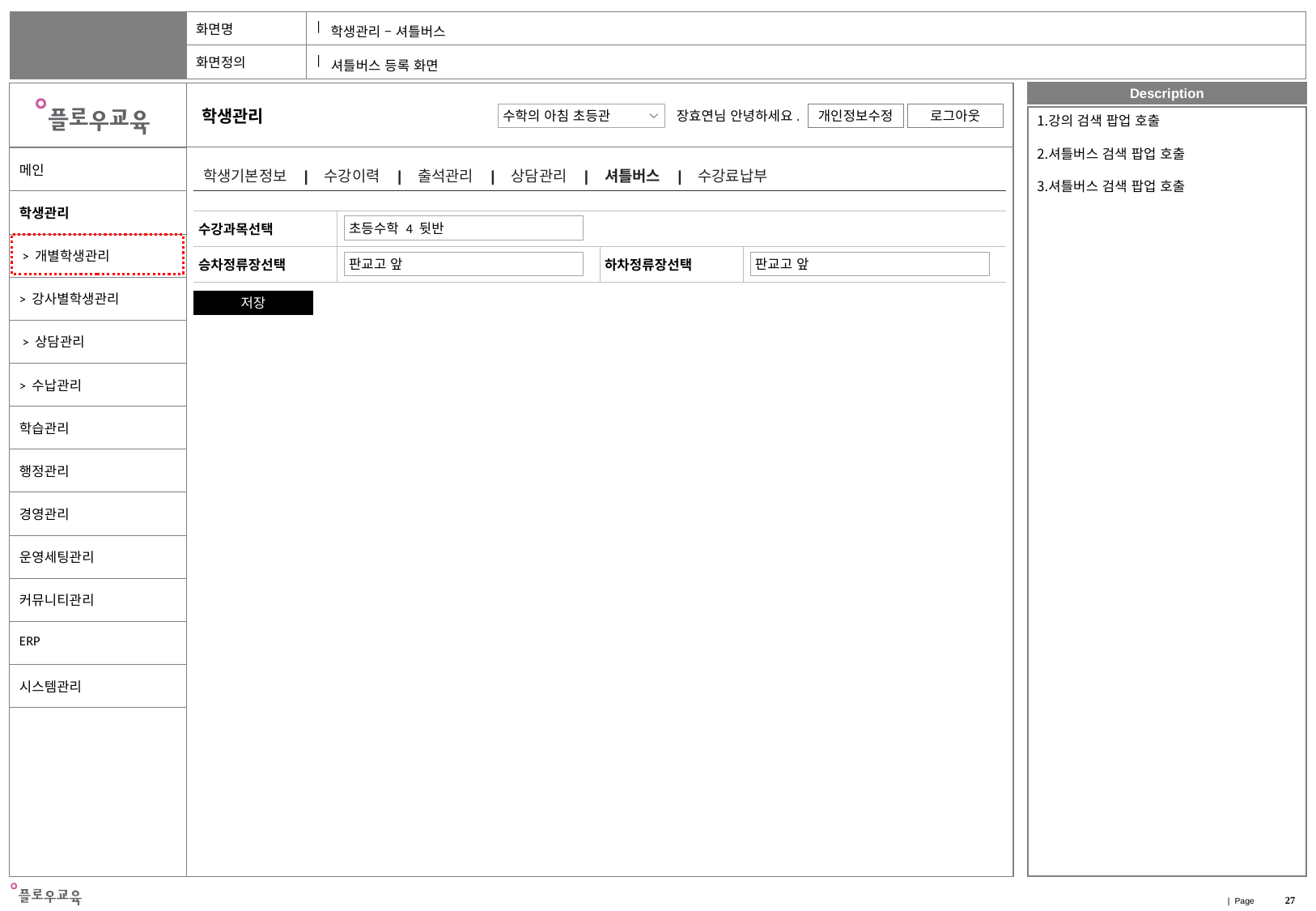

학생관리 – 셔틀버스
셔틀버스 등록 화면
강의 검색 팝업 호출
셔틀버스 검색 팝업 호출
셔틀버스 검색 팝업 호출
| 학생기본정보 | 수강이력 | 출석관리 | 상담관리 | 셔틀버스 | 수강료납부 |
| --- |
| 수강과목선택 |  |  |  |
| --- | --- | --- | --- |
| 승차정류장선택 |  | 하차정류장선택 |  |
초등수학 4 뒷반

판교고 앞
판교고 앞
저장
27